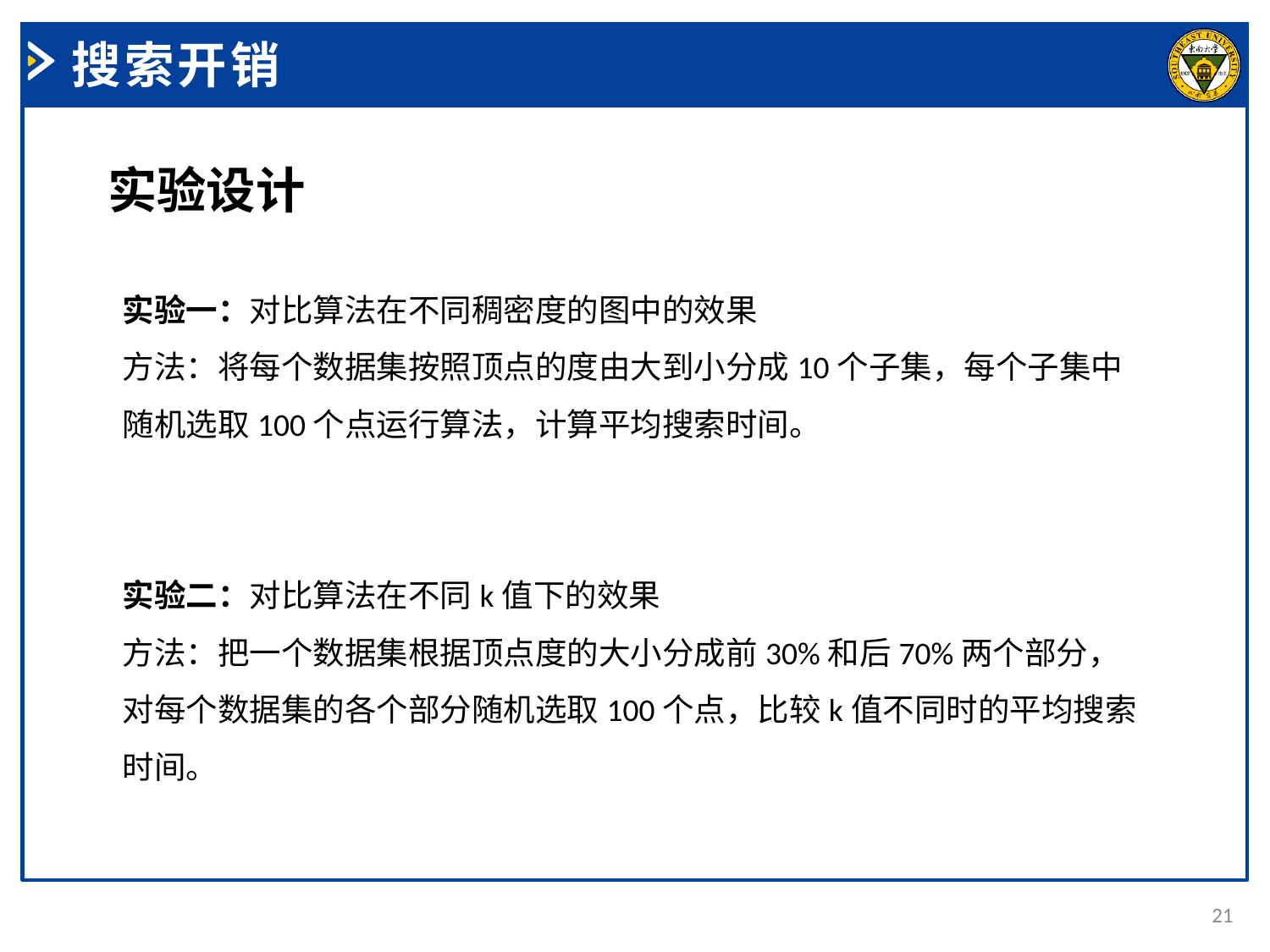

搜索开销
实验设计
实验一：对比算法在不同稠密度的图中的效果
方法：将每个数据集按照顶点的度由大到小分成10个子集，每个子集中随机选取100个点运行算法，计算平均搜索时间。

实验二：对比算法在不同k值下的效果
方法：把一个数据集根据顶点度的大小分成前30%和后70%两个部分，对每个数据集的各个部分随机选取100个点，比较k值不同时的平均搜索时间。
21